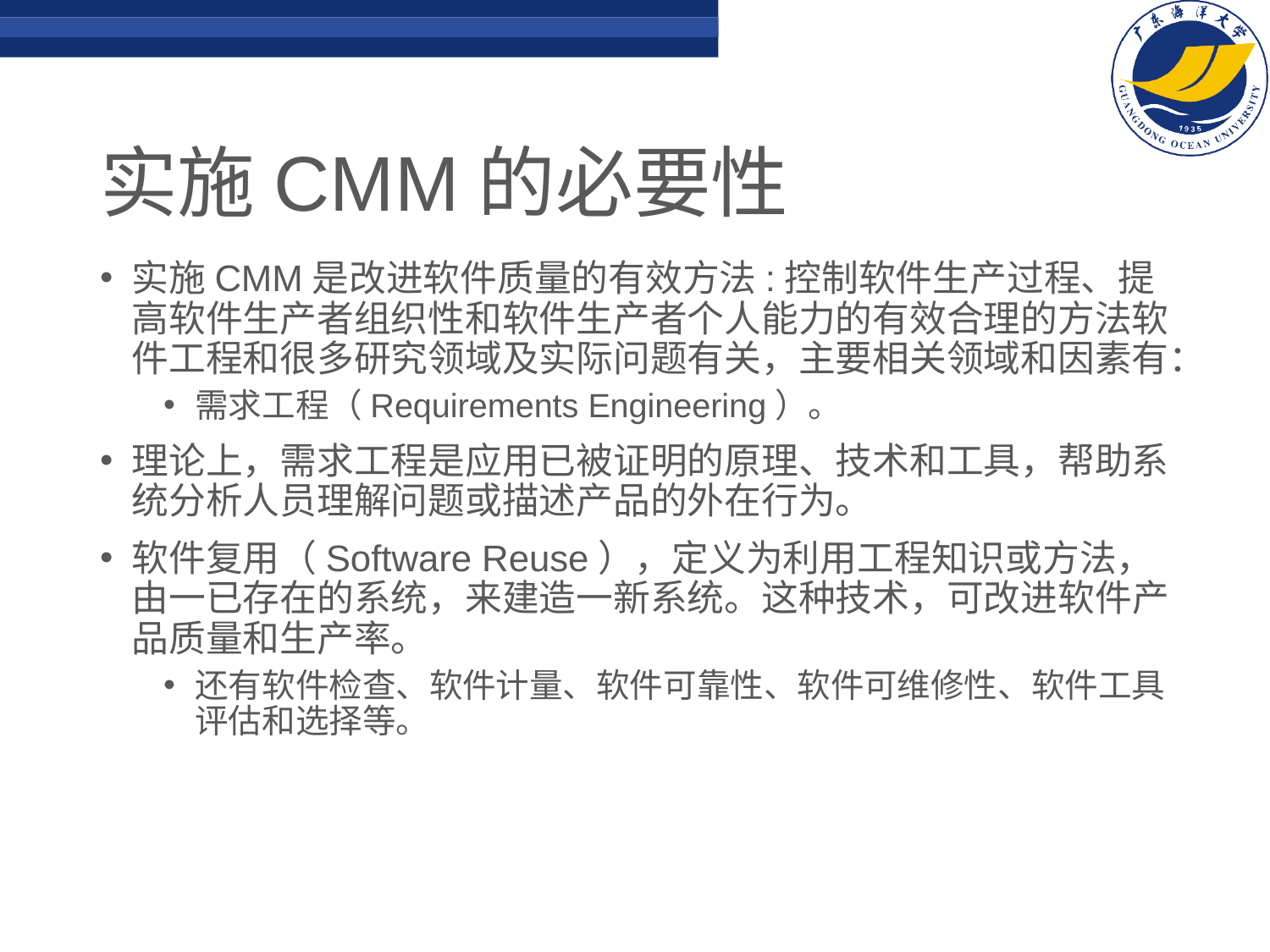

# 实施CMM的必要性
实施CMM是改进软件质量的有效方法:控制软件生产过程、提高软件生产者组织性和软件生产者个人能力的有效合理的方法软件工程和很多研究领域及实际问题有关，主要相关领域和因素有：
需求工程（Requirements Engineering）。
理论上，需求工程是应用已被证明的原理、技术和工具，帮助系统分析人员理解问题或描述产品的外在行为。
软件复用（Software Reuse），定义为利用工程知识或方法，由一已存在的系统，来建造一新系统。这种技术，可改进软件产品质量和生产率。
还有软件检查、软件计量、软件可靠性、软件可维修性、软件工具评估和选择等。
27